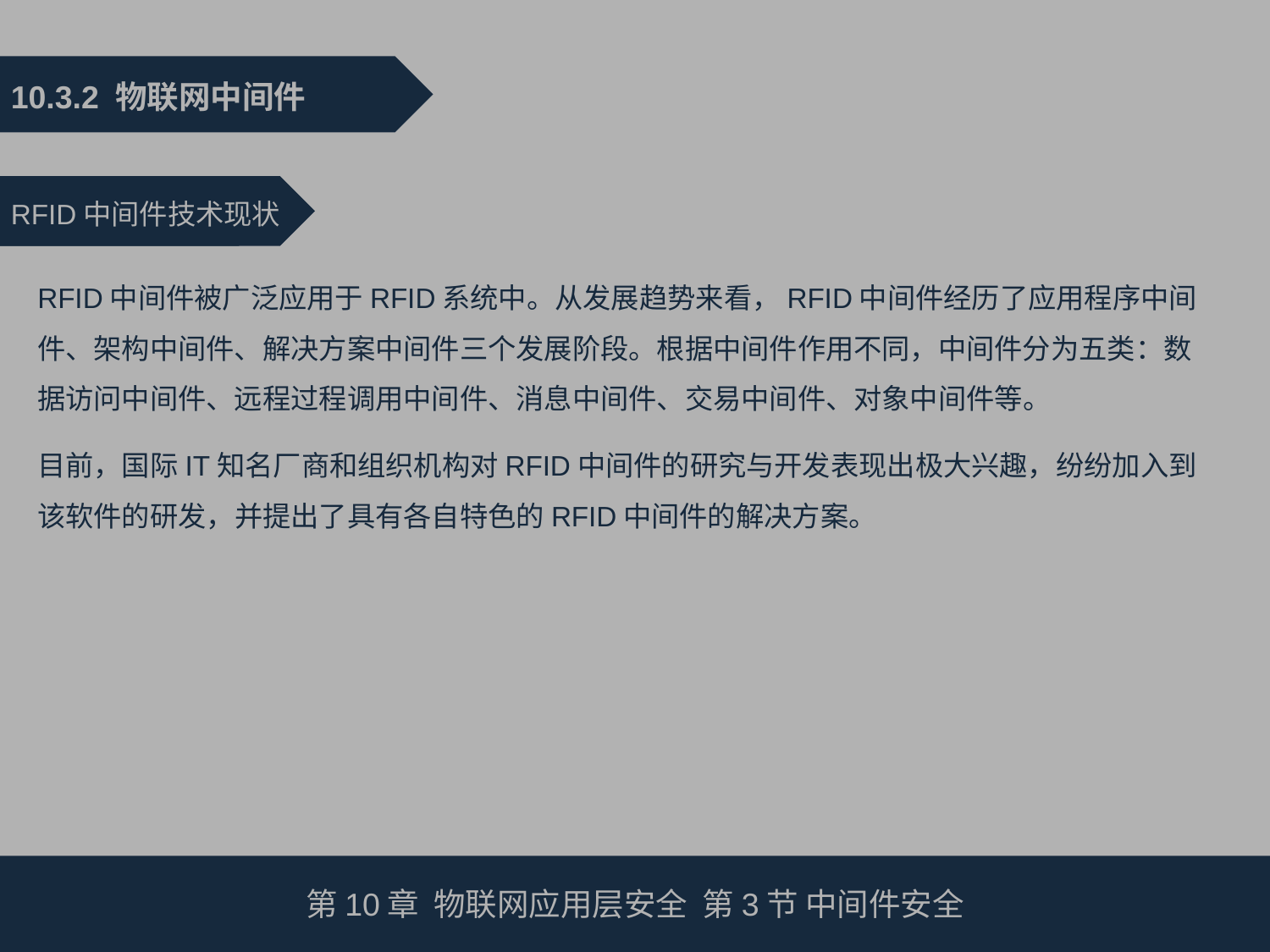

10.3.2 物联网中间件

RFID中间件技术现状
RFID中间件被广泛应用于RFID系统中。从发展趋势来看，RFID中间件经历了应用程序中间件、架构中间件、解决方案中间件三个发展阶段。根据中间件作用不同，中间件分为五类：数据访问中间件、远程过程调用中间件、消息中间件、交易中间件、对象中间件等。
目前，国际IT知名厂商和组织机构对RFID中间件的研究与开发表现出极大兴趣，纷纷加入到该软件的研发，并提出了具有各自特色的RFID中间件的解决方案。